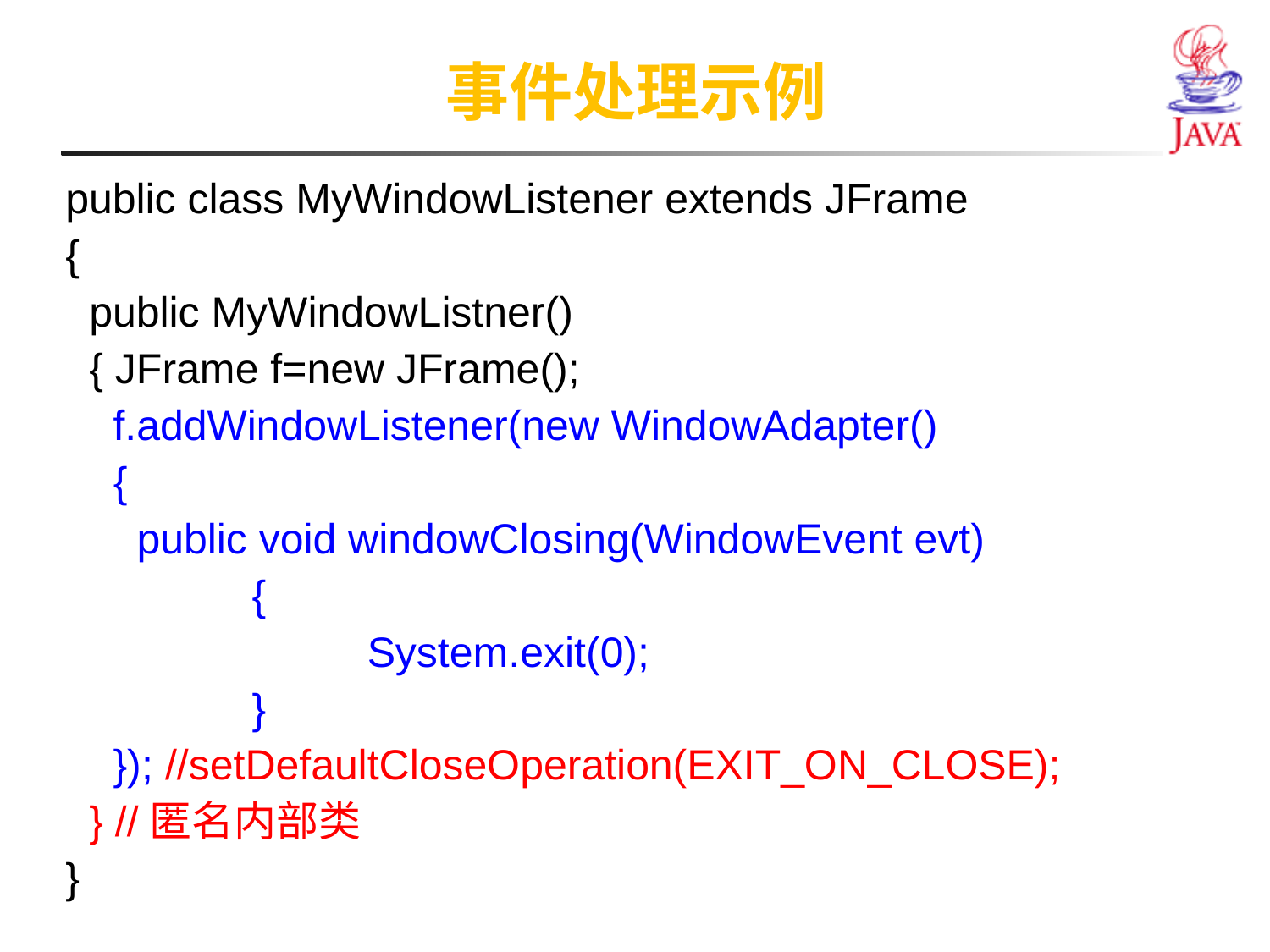

事件处理示例
public class MyWindowListener extends JFrame
{
  public MyWindowListner()
  { JFrame f=new JFrame();
    f.addWindowListener(new WindowAdapter()
	{
 	  public void windowClosing(WindowEvent evt)
		 {
		 	System.exit(0);
		 }
    }); //setDefaultCloseOperation(EXIT_ON_CLOSE);
  } //匿名内部类
}